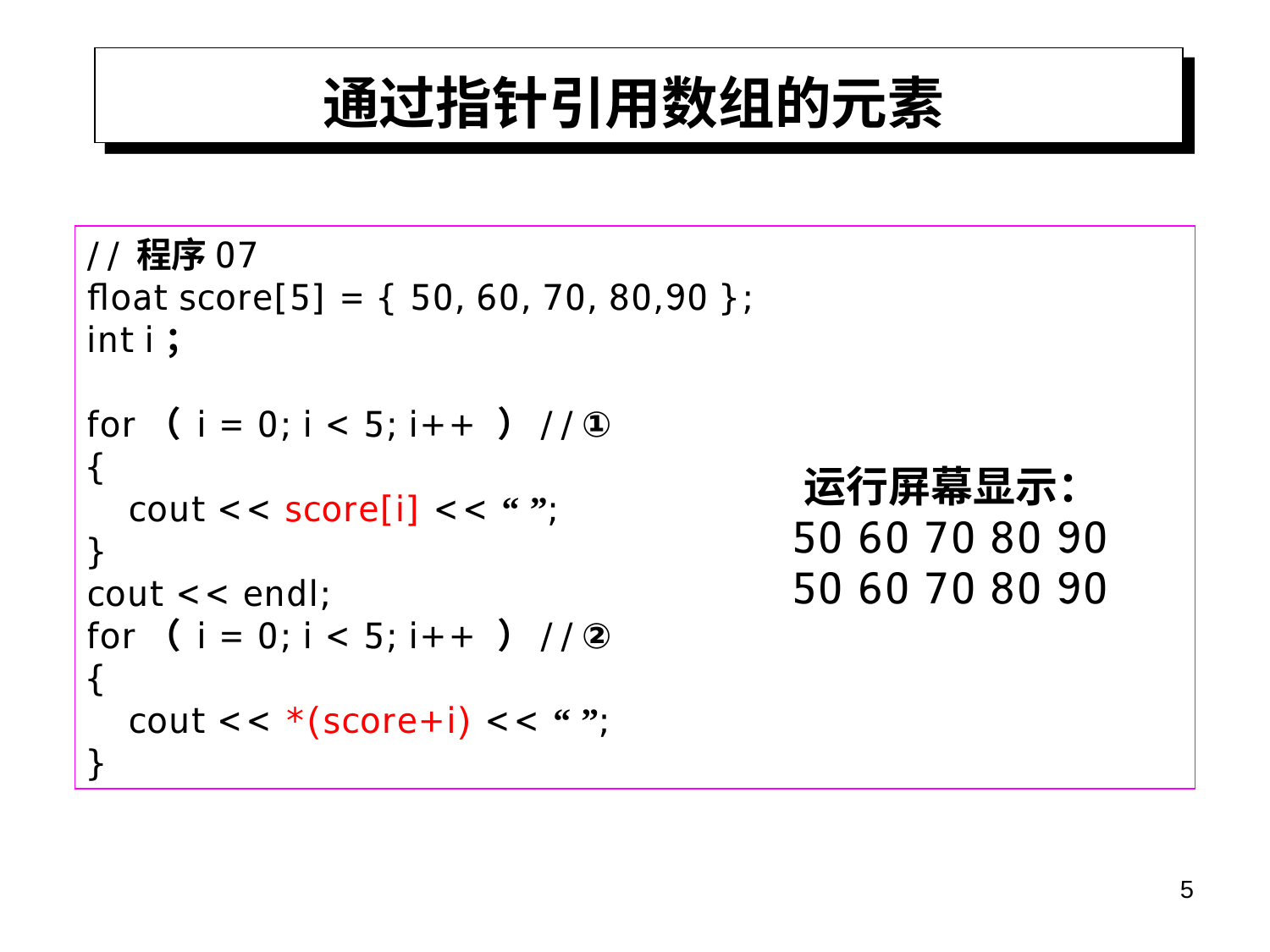

# 通过指针引用数组的元素
//程序07
float score[5] = { 50, 60, 70, 80,90 };
int i；

for（ i = 0; i < 5; i++ ）//①
{
    cout << score[i] << “ ”;
}
cout << endl;
for（ i = 0; i < 5; i++ ）//②
{
    cout << *(score+i) << “ ”;
}
运行屏幕显示：
50 60 70 80 90
50 60 70 80 90
5